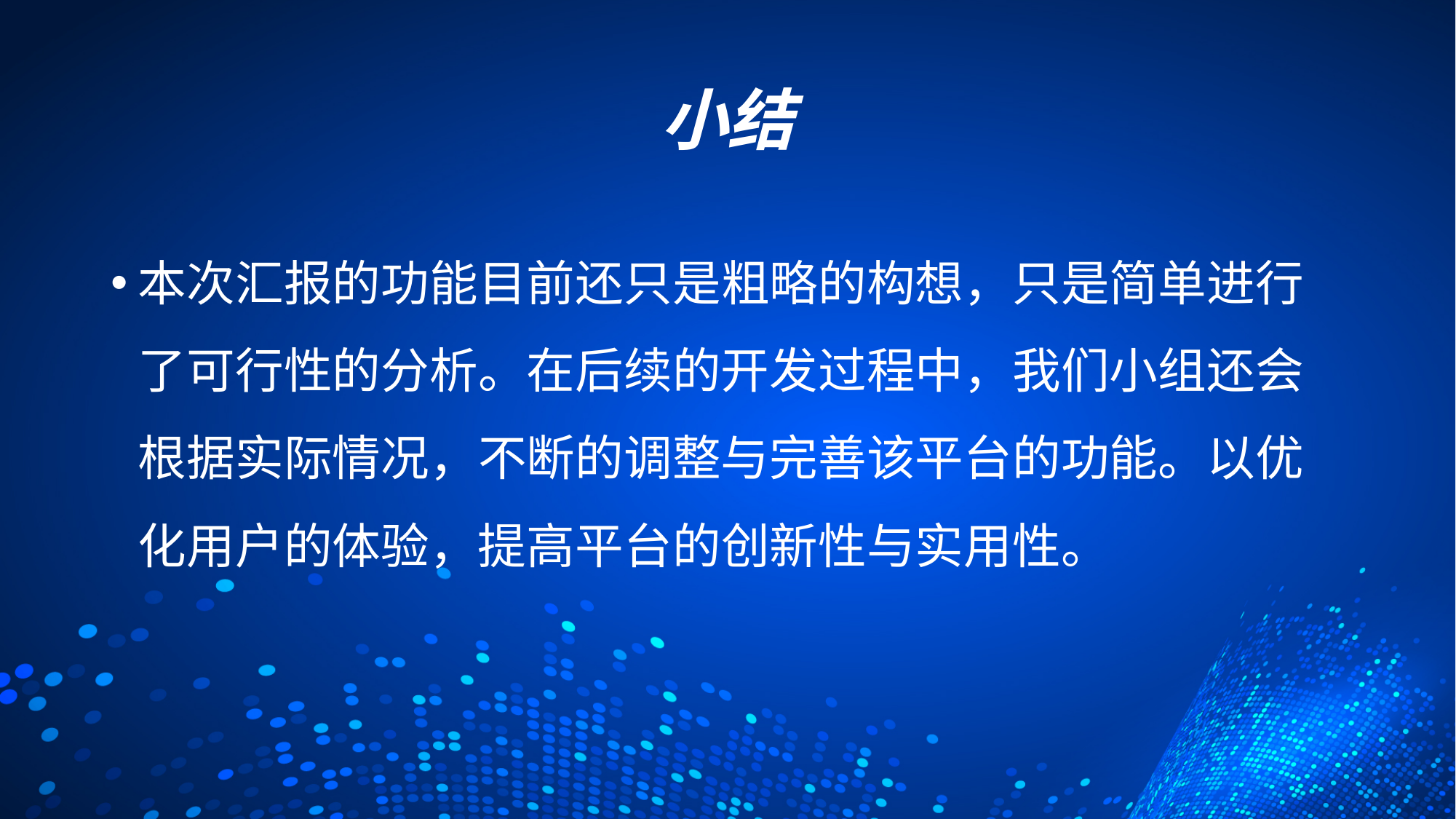

# 小结
本次汇报的功能目前还只是粗略的构想，只是简单进行了可行性的分析。在后续的开发过程中，我们小组还会根据实际情况，不断的调整与完善该平台的功能。以优化用户的体验，提高平台的创新性与实用性。